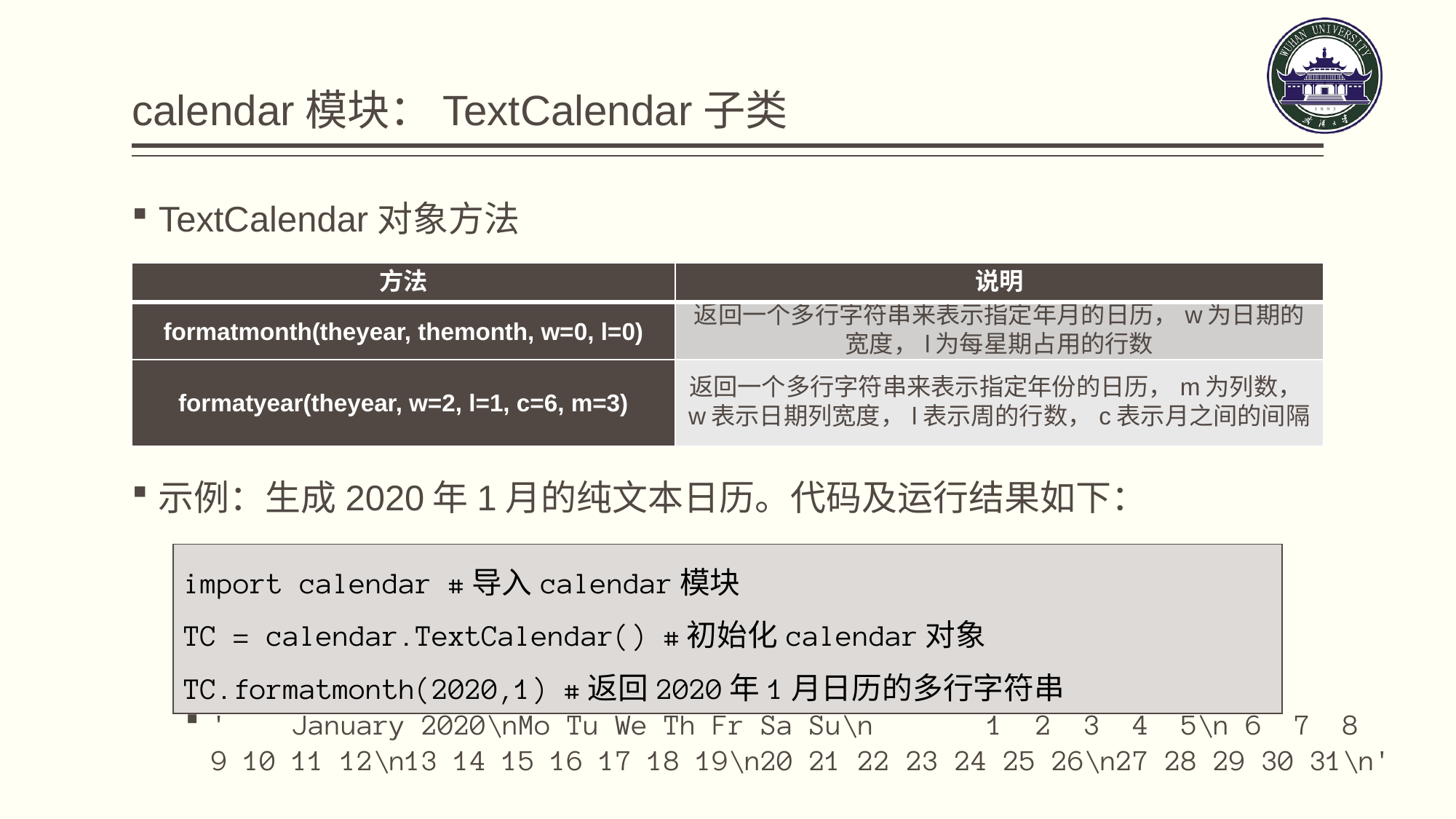

# calendar模块：TextCalendar子类
TextCalendar对象方法

示例：生成2020年1月的纯文本日历。代码及运行结果如下：

'    January 2020\nMo Tu We Th Fr Sa Su\n       1  2  3  4  5\n 6  7  8  9 10 11 12\n13 14 15 16 17 18 19\n20 21 22 23 24 25 26\n27 28 29 30 31\n'
| 方法 | 说明 |
| --- | --- |
| formatmonth(theyear, themonth, w=0, l=0) | 返回一个多行字符串来表示指定年月的日历，w为日期的宽度，l为每星期占用的行数 |
| formatyear(theyear, w=2, l=1, c=6, m=3) | 返回一个多行字符串来表示指定年份的日历，m为列数，w表示日期列宽度，l表示周的行数，c表示月之间的间隔 |
| import calendar #导入calendar模块 TC = calendar.TextCalendar() #初始化calendar对象 TC.formatmonth(2020,1) #返回2020年1月日历的多行字符串 |
| --- |